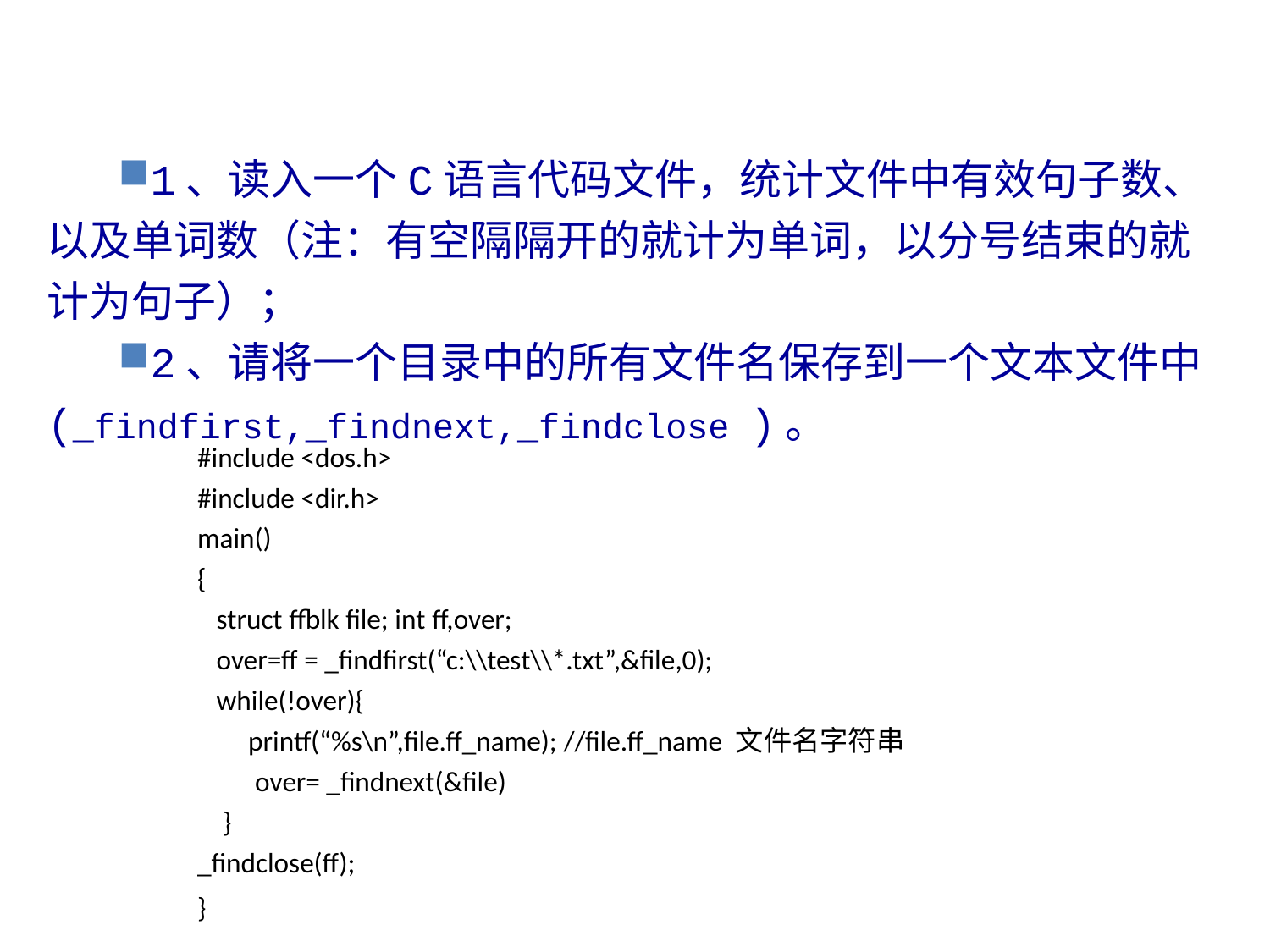

－
作业
1、读入一个C语言代码文件，统计文件中有效句子数、以及单词数（注：有空隔隔开的就计为单词，以分号结束的就计为句子）；
2、请将一个目录中的所有文件名保存到一个文本文件中(_findfirst,_findnext,_findclose )。
#include <dos.h>
#include <dir.h>
main()
{
   struct ffblk file; int ff,over;
   over=ff = _findfirst(“c:\\test\\*.txt”,&file,0);
   while(!over){
        printf(“%s\n”,file.ff_name); //file.ff_name 文件名字符串
        over= _findnext(&file)
    }
_findclose(ff);
}